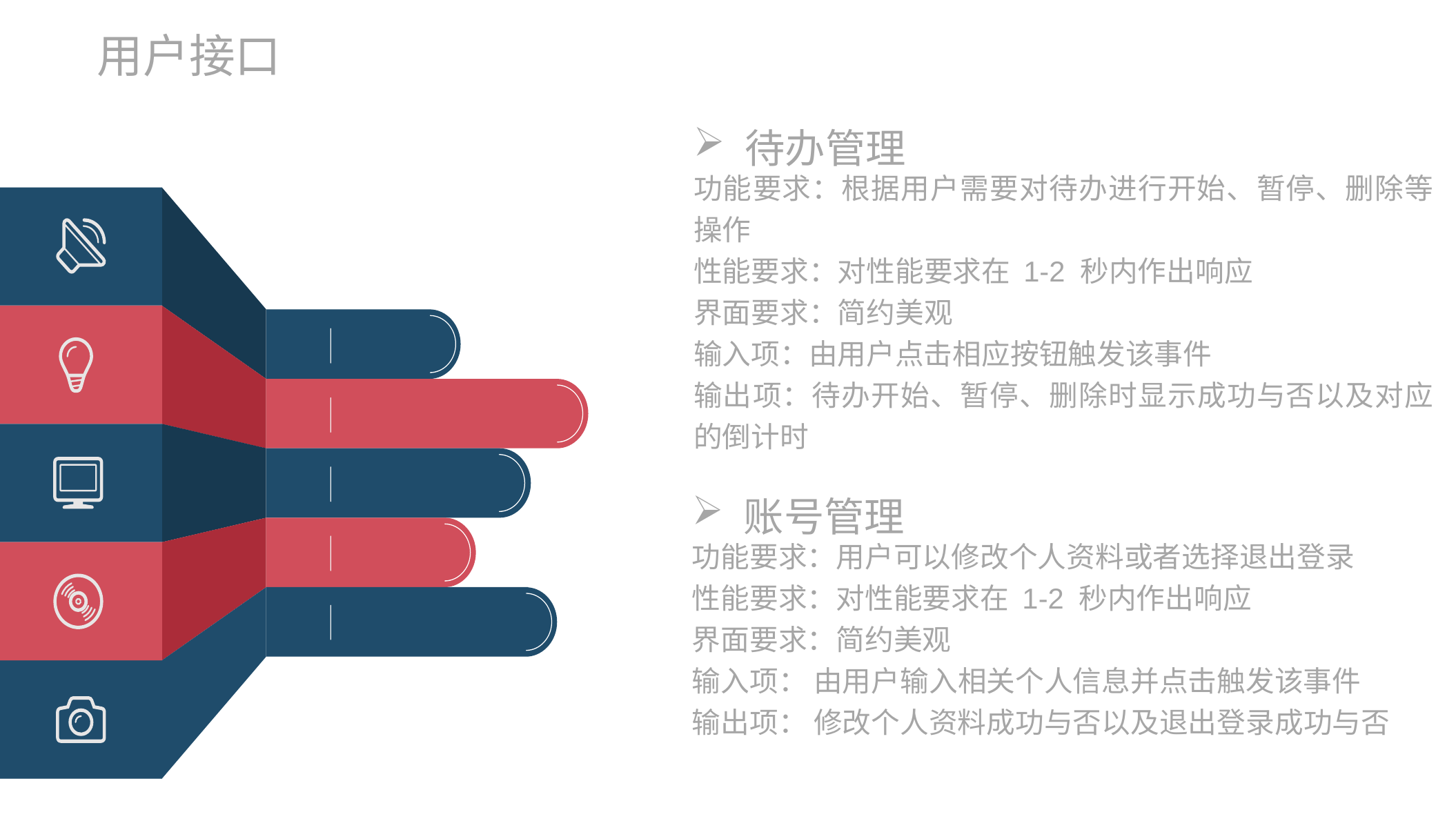

用户接口
待办管理
功能要求：根据用户需要对待办进行开始、暂停、删除等操作
性能要求：对性能要求在 1-2 秒内作出响应
界面要求：简约美观
输入项：由用户点击相应按钮触发该事件
输出项：待办开始、暂停、删除时显示成功与否以及对应的倒计时

账号管理
功能要求：用户可以修改个人资料或者选择退出登录
性能要求：对性能要求在 1-2 秒内作出响应
界面要求：简约美观
输入项： 由用户输入相关个人信息并点击触发该事件
输出项： 修改个人资料成功与否以及退出登录成功与否